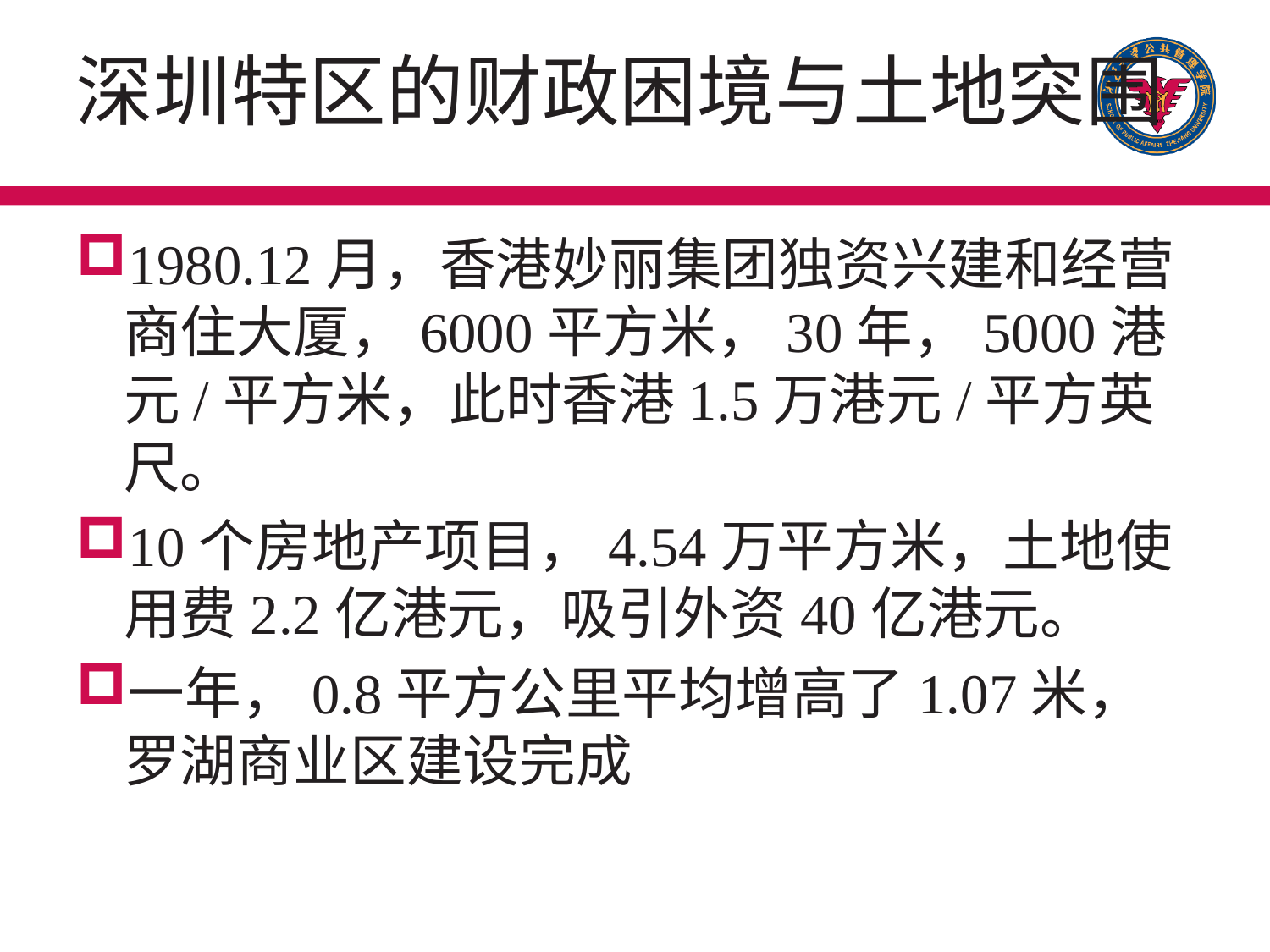

# 深圳特区的财政困境与土地突围
1980.12月，香港妙丽集团独资兴建和经营商住大厦，6000平方米，30年，5000港元/平方米，此时香港1.5万港元/平方英尺。
10个房地产项目，4.54万平方米，土地使用费2.2亿港元，吸引外资40亿港元。
一年，0.8平方公里平均增高了1.07米，罗湖商业区建设完成